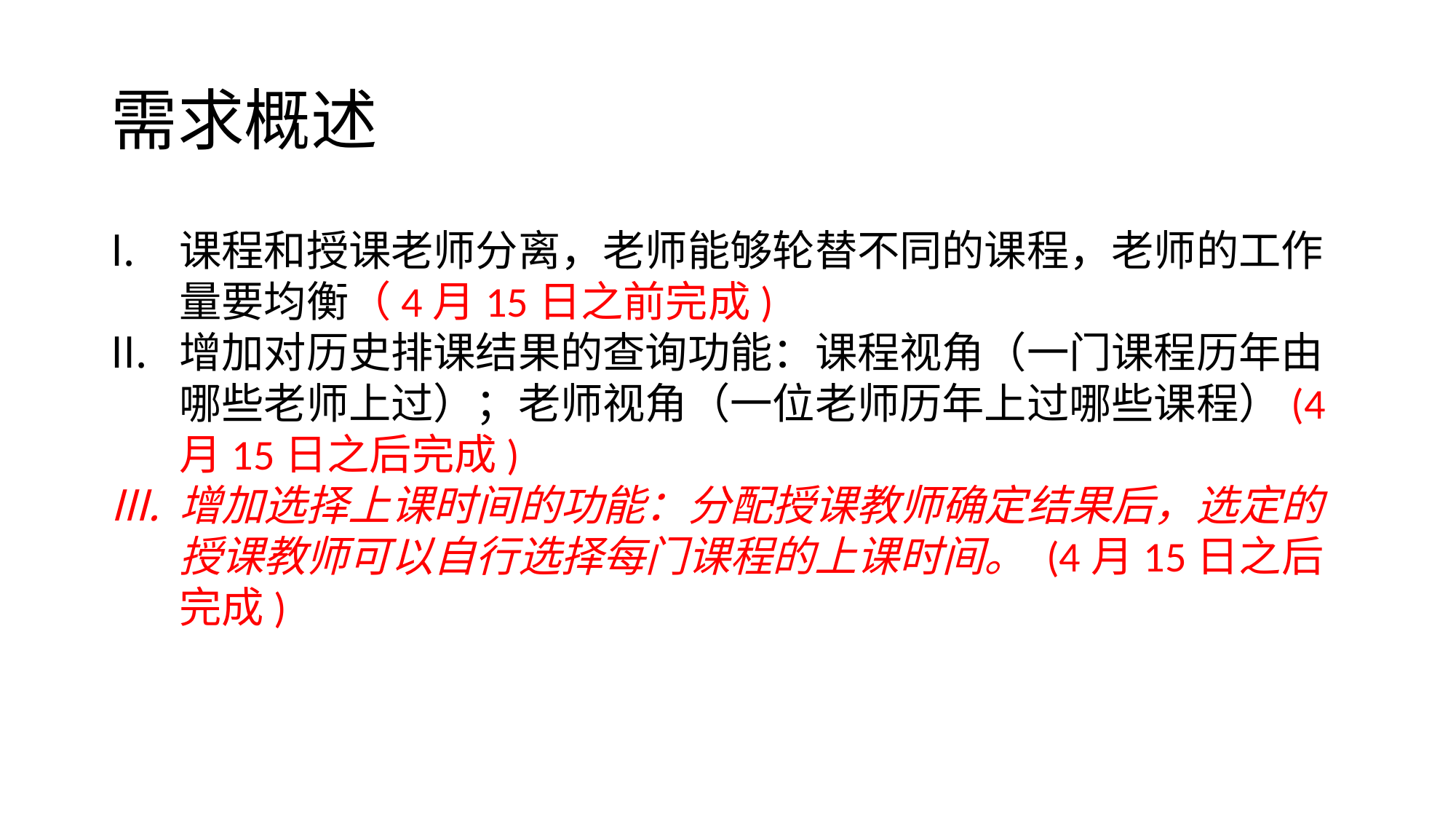

# 需求概述
课程和授课老师分离，老师能够轮替不同的课程，老师的工作量要均衡（4月15日之前完成)
增加对历史排课结果的查询功能：课程视角（一门课程历年由哪些老师上过）；老师视角（一位老师历年上过哪些课程）(4月15日之后完成)
增加选择上课时间的功能：分配授课教师确定结果后，选定的授课教师可以自行选择每门课程的上课时间。 (4月15日之后完成)